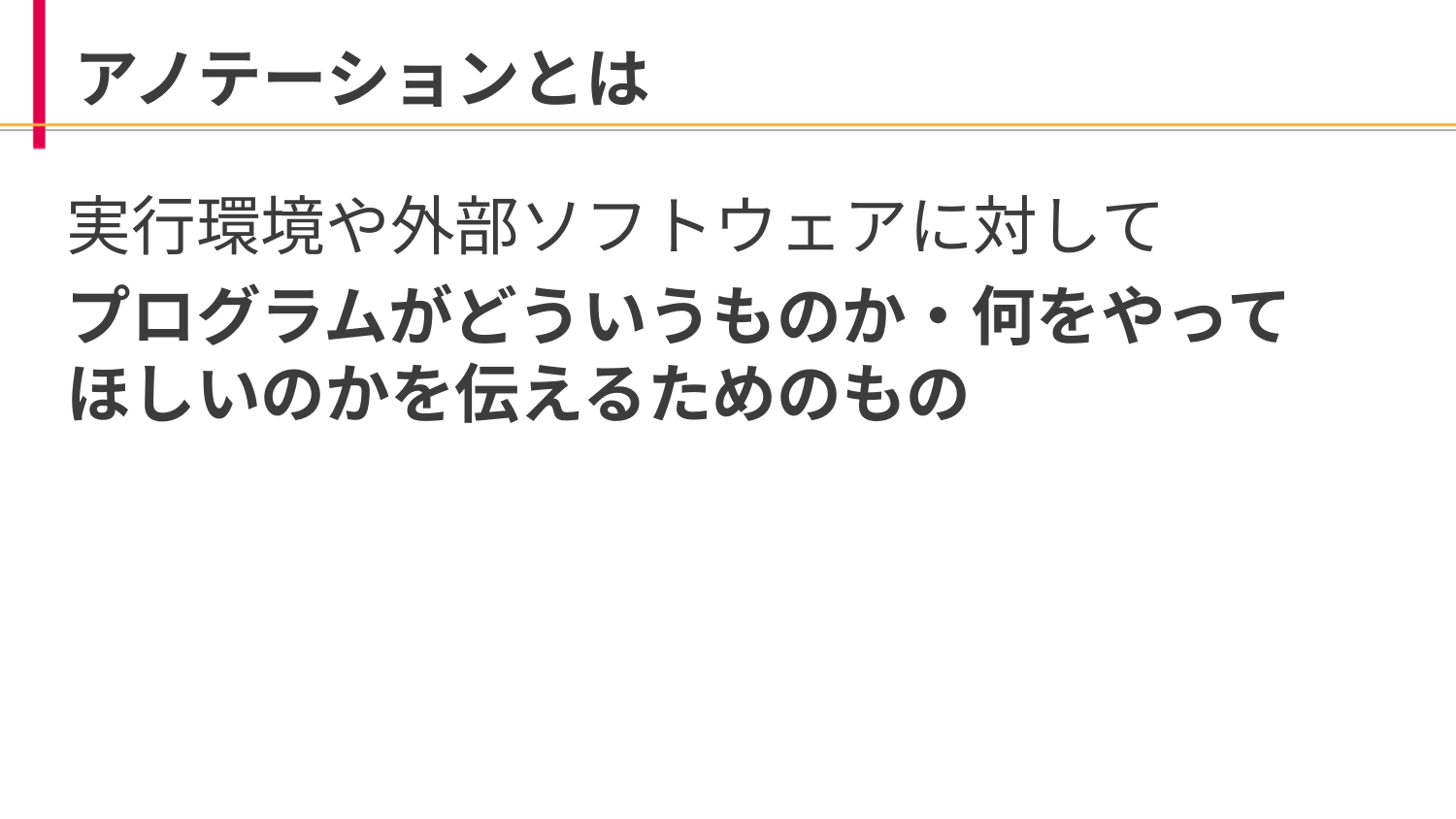

# アノテーションとは
実行環境や外部ソフトウェアに対して
プログラムがどういうものか・何をやってほしいのかを伝えるためのもの